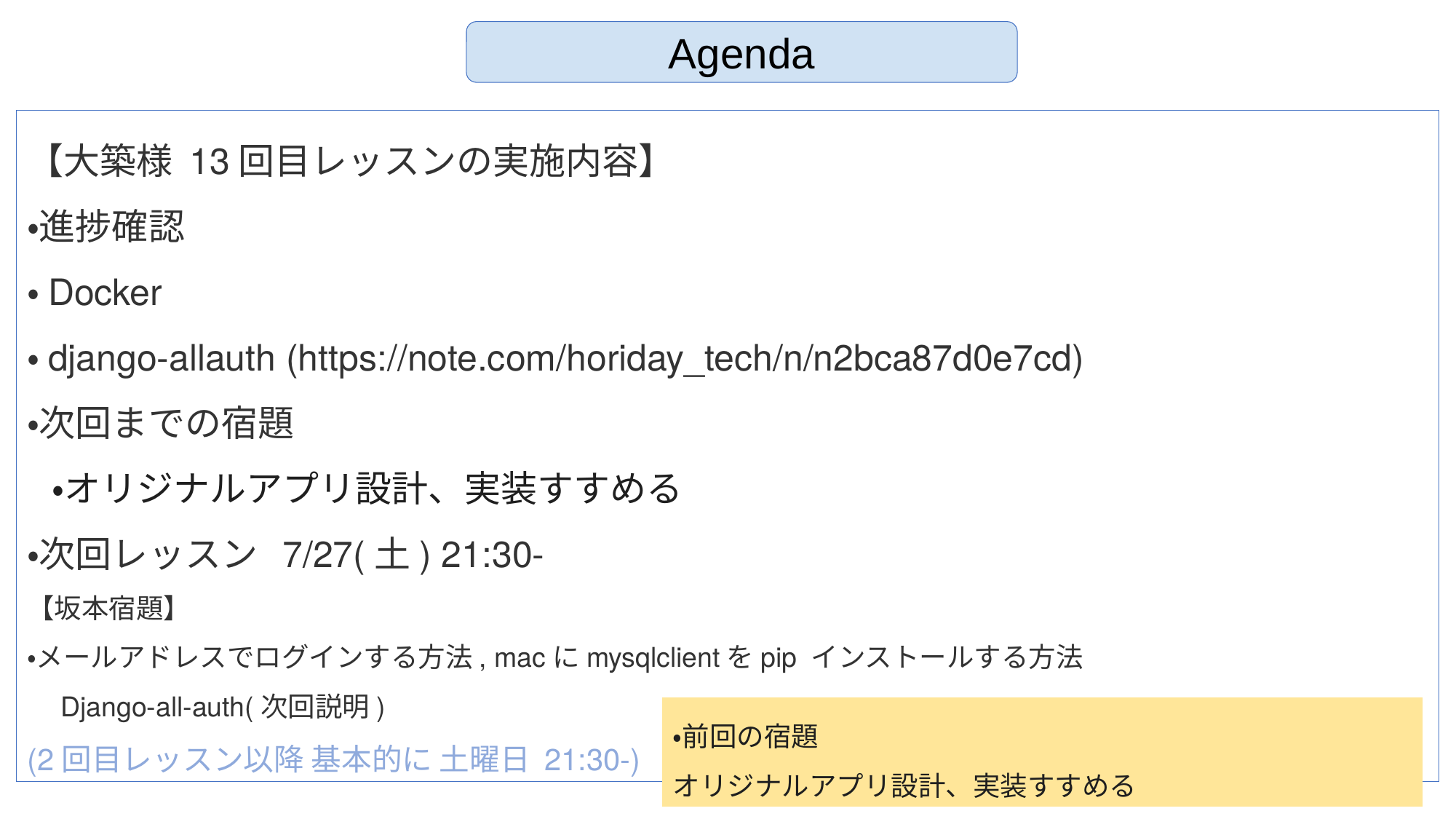

Agenda
【大築様 13回目レッスンの実施内容】
・進捗確認
・Docker
・django-allauth (https://note.com/horiday_tech/n/n2bca87d0e7cd)
・次回までの宿題
  ・オリジナルアプリ設計、実装すすめる
・次回レッスン  7/27(土) 21:30-
【坂本宿題】
・メールアドレスでログインする方法, macにmysqlclientをpip インストールする方法
　Django-all-auth(次回説明)
(2回目レッスン以降 基本的に 土曜日 21:30-)
・前回の宿題
オリジナルアプリ設計、実装すすめる